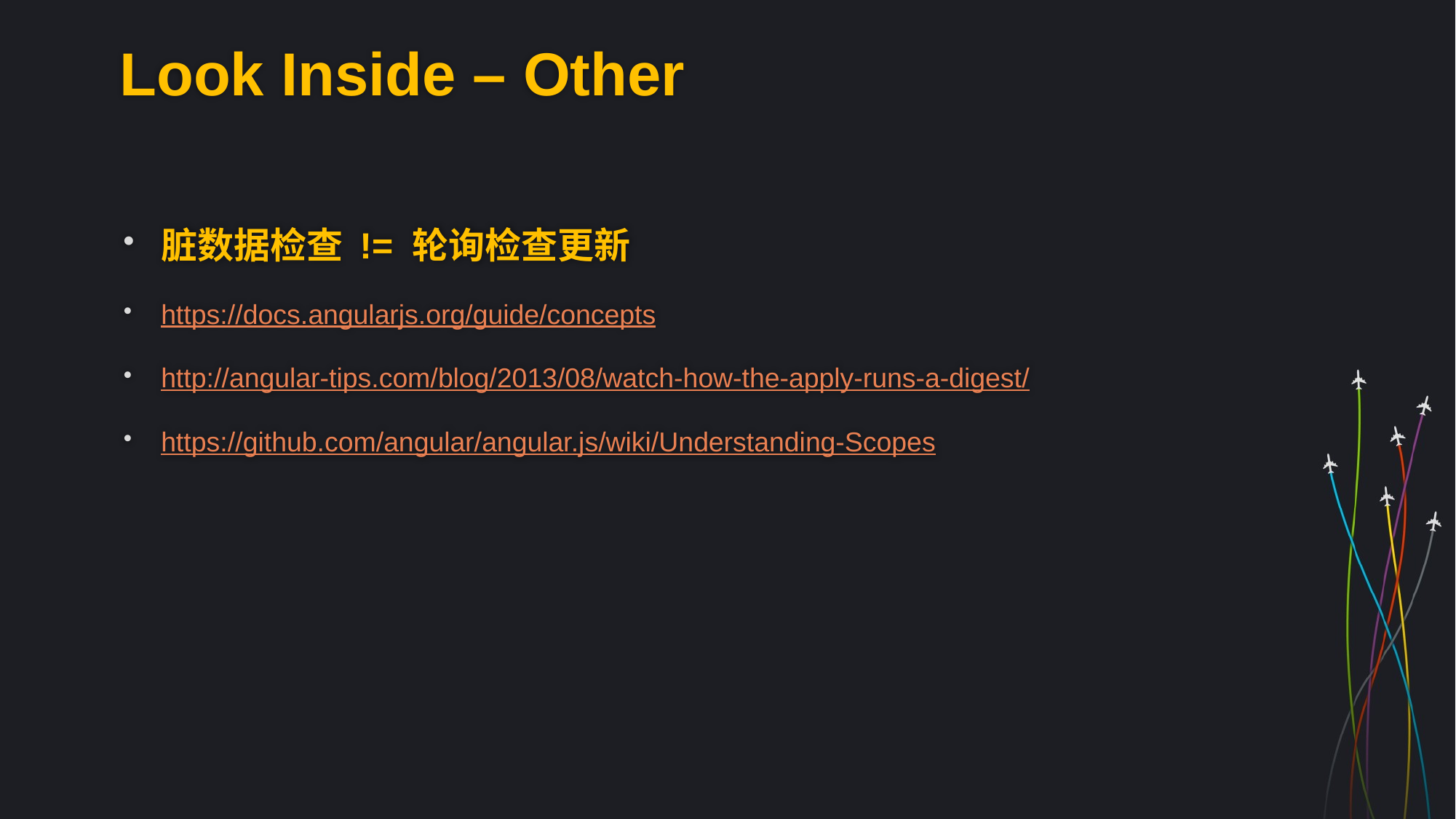

# Look Inside – Other
脏数据检查 != 轮询检查更新
https://docs.angularjs.org/guide/concepts
http://angular-tips.com/blog/2013/08/watch-how-the-apply-runs-a-digest/
https://github.com/angular/angular.js/wiki/Understanding-Scopes